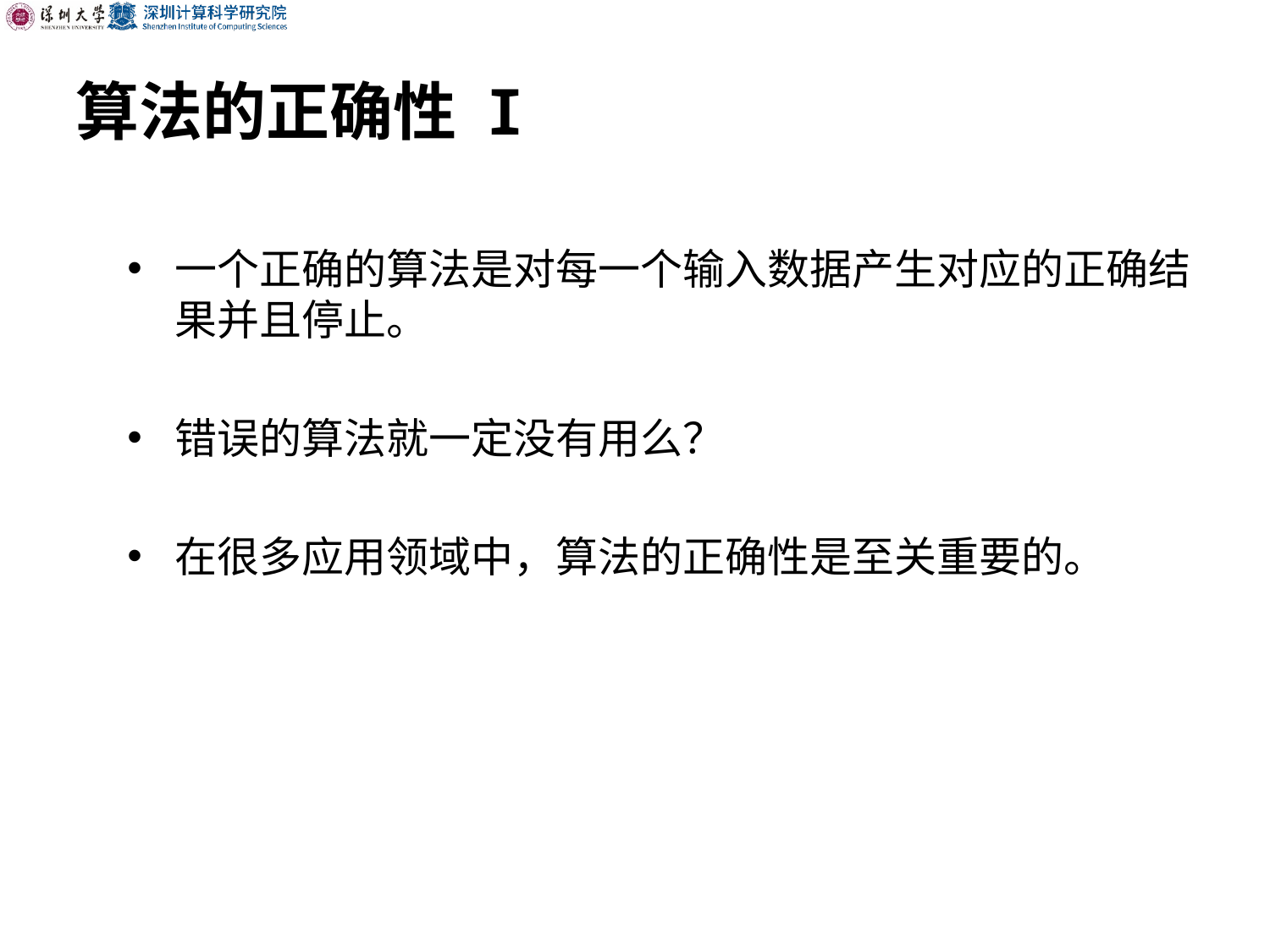

算法的正确性 I
一个正确的算法是对每一个输入数据产生对应的正确结果并且停止。

错误的算法就一定没有用么？

在很多应用领域中，算法的正确性是至关重要的。